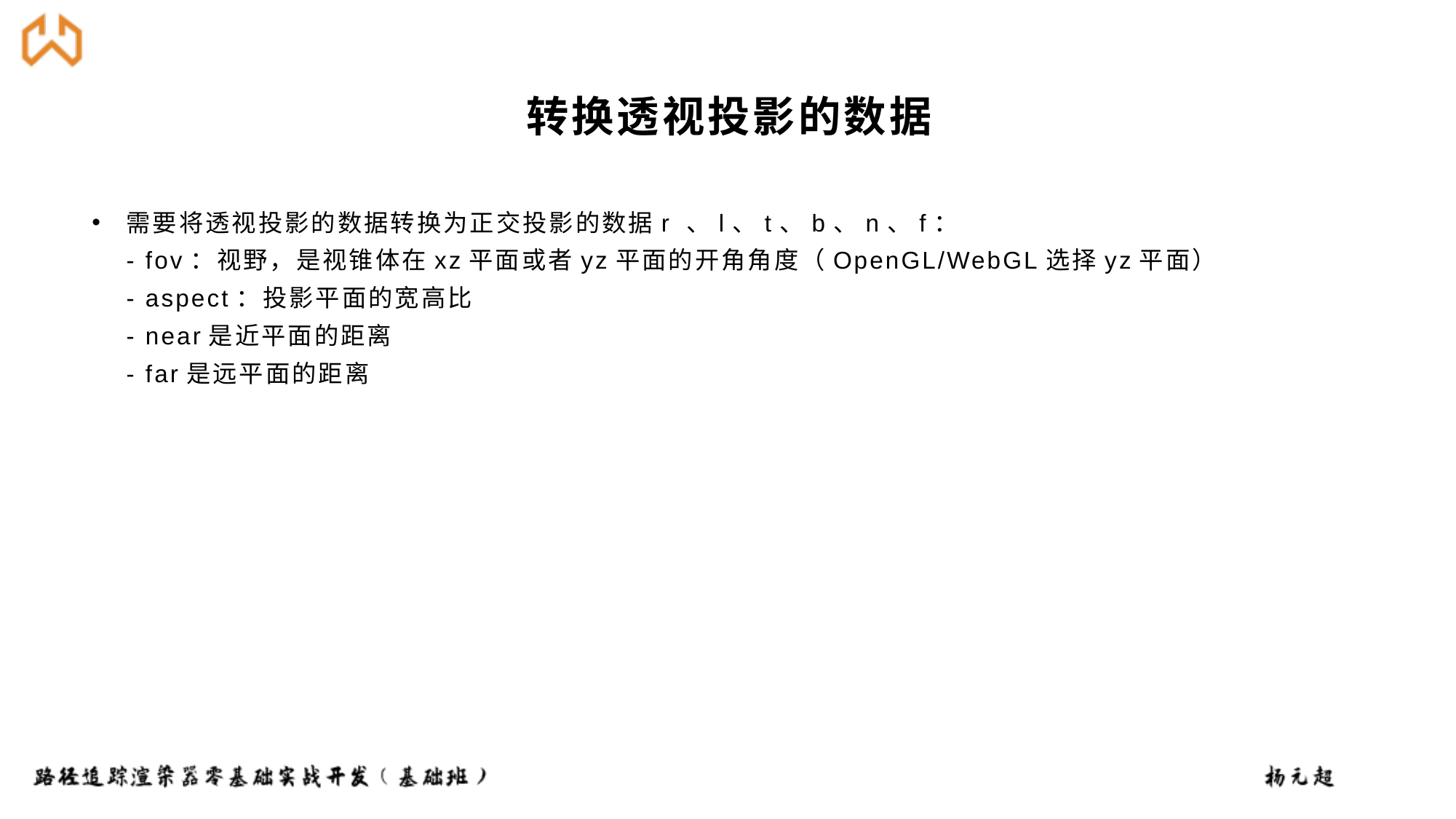

# 转换透视投影的数据
需要将透视投影的数据转换为正交投影的数据r 、l、t、b、n、f：
- fov：视野，是视锥体在xz平面或者yz平面的开角角度（OpenGL/WebGL选择yz平面）
- aspect：投影平面的宽高比
- near是近平面的距离
- far是远平面的距离